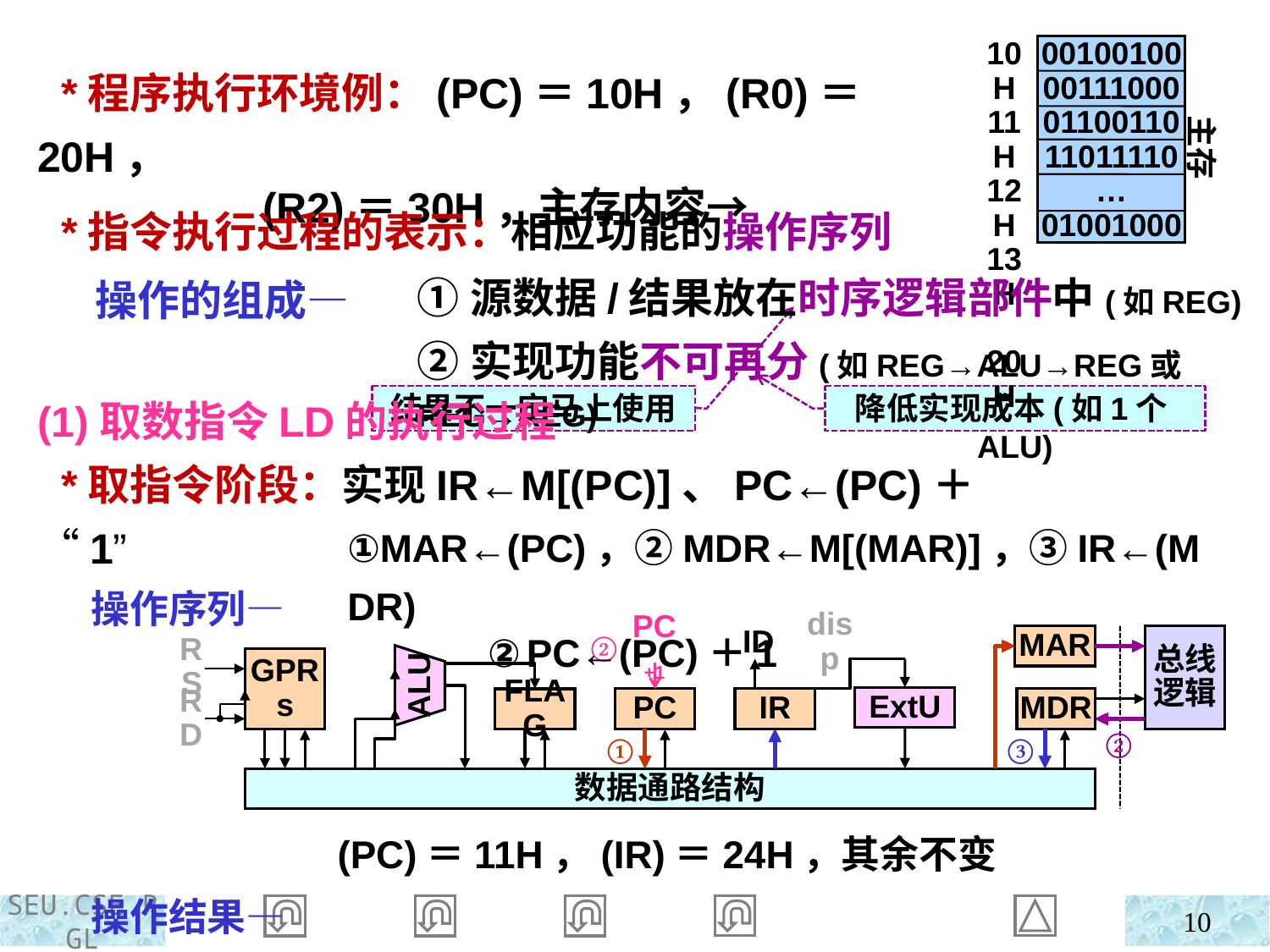

00100100
00111000 01100110
11011110…
01001000
10H
11H
12H
13H

20H

主存

  *程序执行环境例：(PC)＝10H，(R0)＝20H，
                   (R2)＝30H，主存内容→
  *指令执行过程的表示：相应功能的操作序列
     操作的组成—
①源数据/结果放在时序逻辑部件中(如REG)
②实现功能不可再分(如REG→ALU→REG或REG→REG)
(1)取数指令LD的执行过程
  *取指令阶段：实现IR←M[(PC)]、PC←(PC)＋“1”
     操作序列—

     操作结果—
结果不一定马上使用
降低实现成本(如1个ALU)
①MAR←(PC)，②MDR←M[(MAR)]，③IR←(MDR)
             ②PC←(PC)＋1
MAR
总线逻辑
ID
disp
GPRs
RS
ALU
ExtU
PC
IR
MDR
FLAG
RD
数据通路结构
②
PC+1
②
①
③
(PC)＝11H，(IR)＝24H，其余不变

10